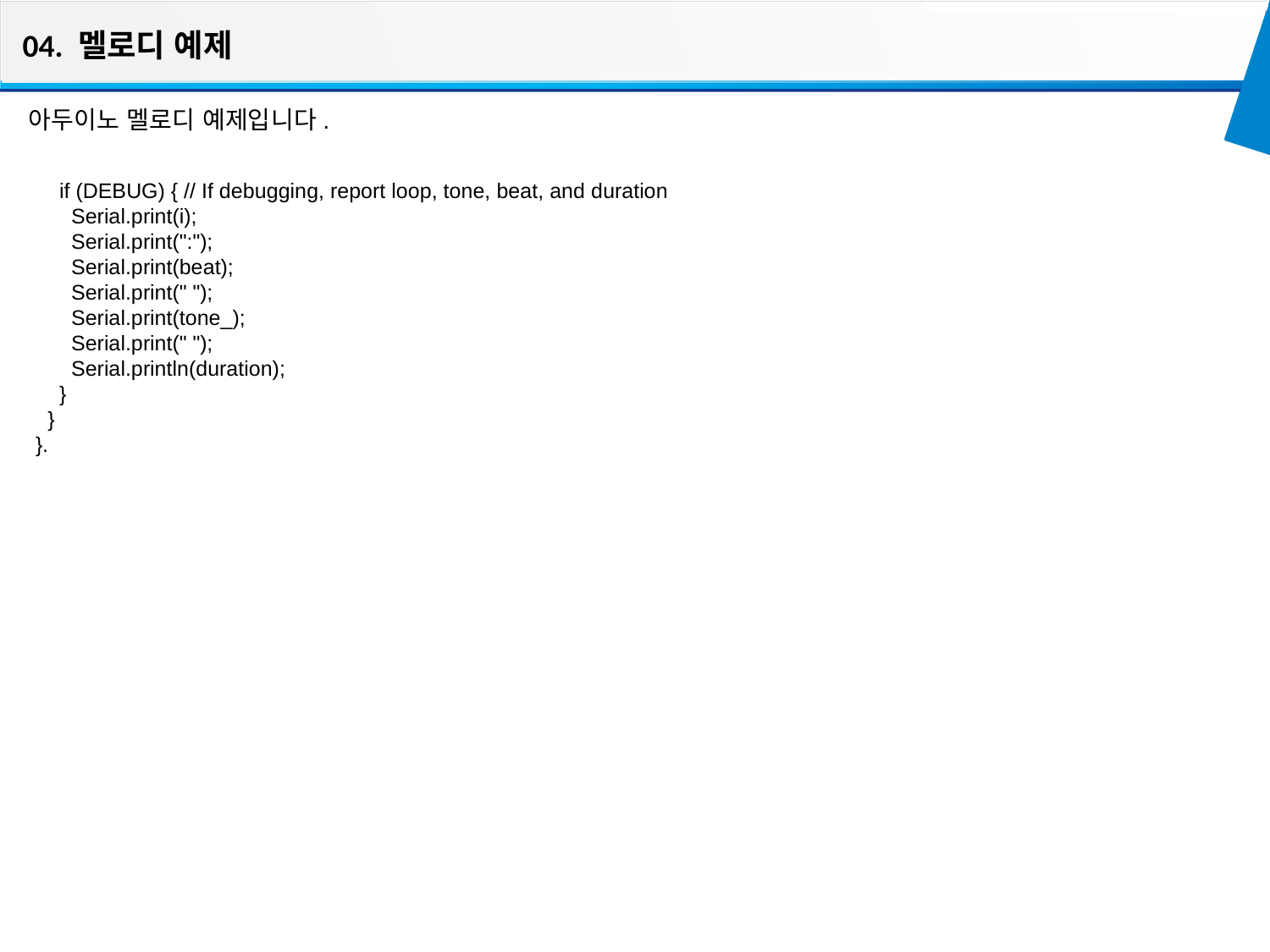

04. 멜로디 예제

아두이노 멜로디 예제입니다.
    if (DEBUG) { // If debugging, report loop, tone, beat, and duration
      Serial.print(i);
      Serial.print(":");
      Serial.print(beat);
      Serial.print(" ");
      Serial.print(tone_);
      Serial.print(" ");
      Serial.println(duration);
    }
  }
}.